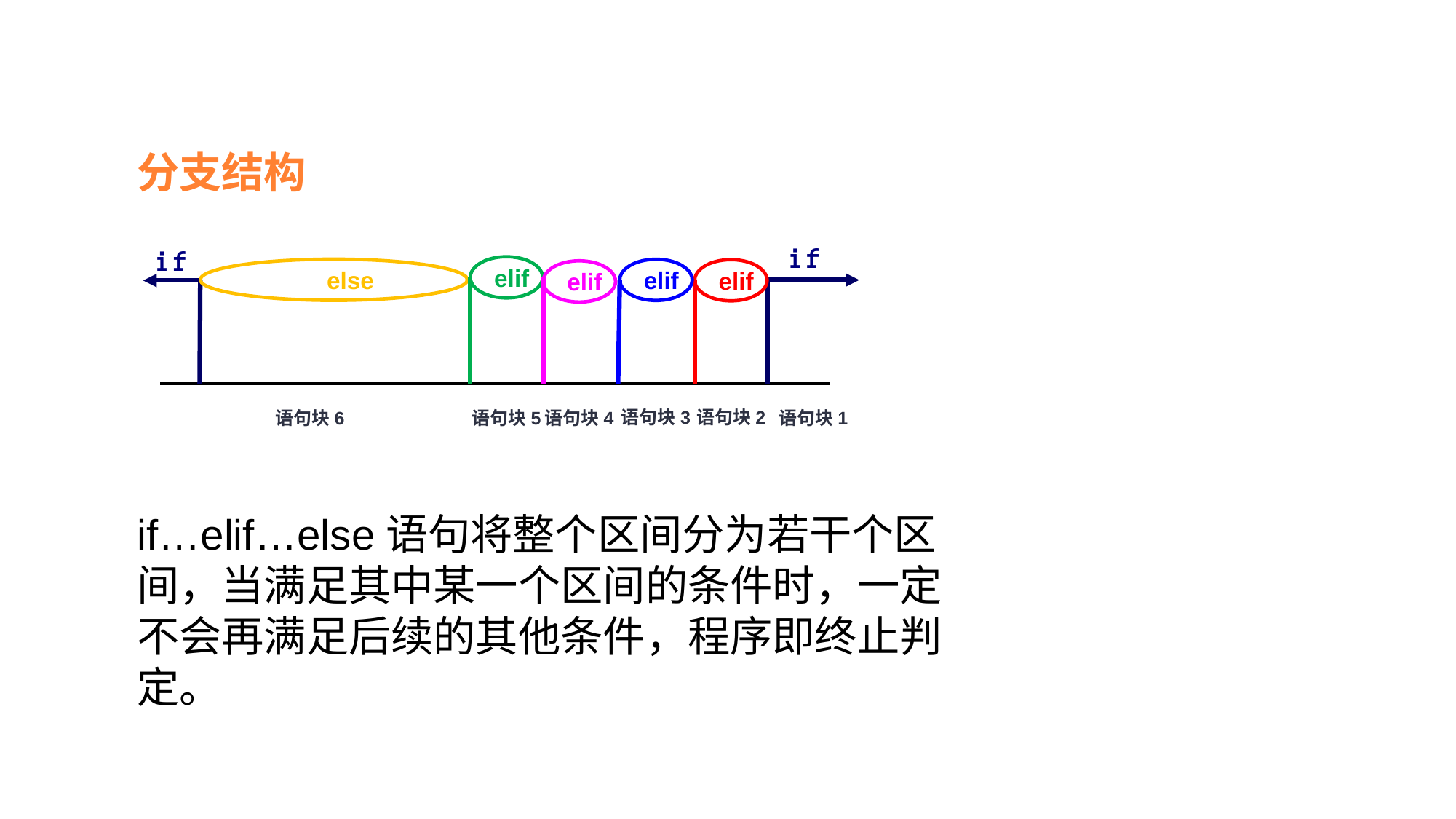

分支结构
if
  elif
             else
  elif
  elif
  elif
语句块2
语句块3
语句块4
语句块6
语句块5
语句块1
if
if…elif…else语句将整个区间分为若干个区间，当满足其中某一个区间的条件时，一定不会再满足后续的其他条件，程序即终止判定。